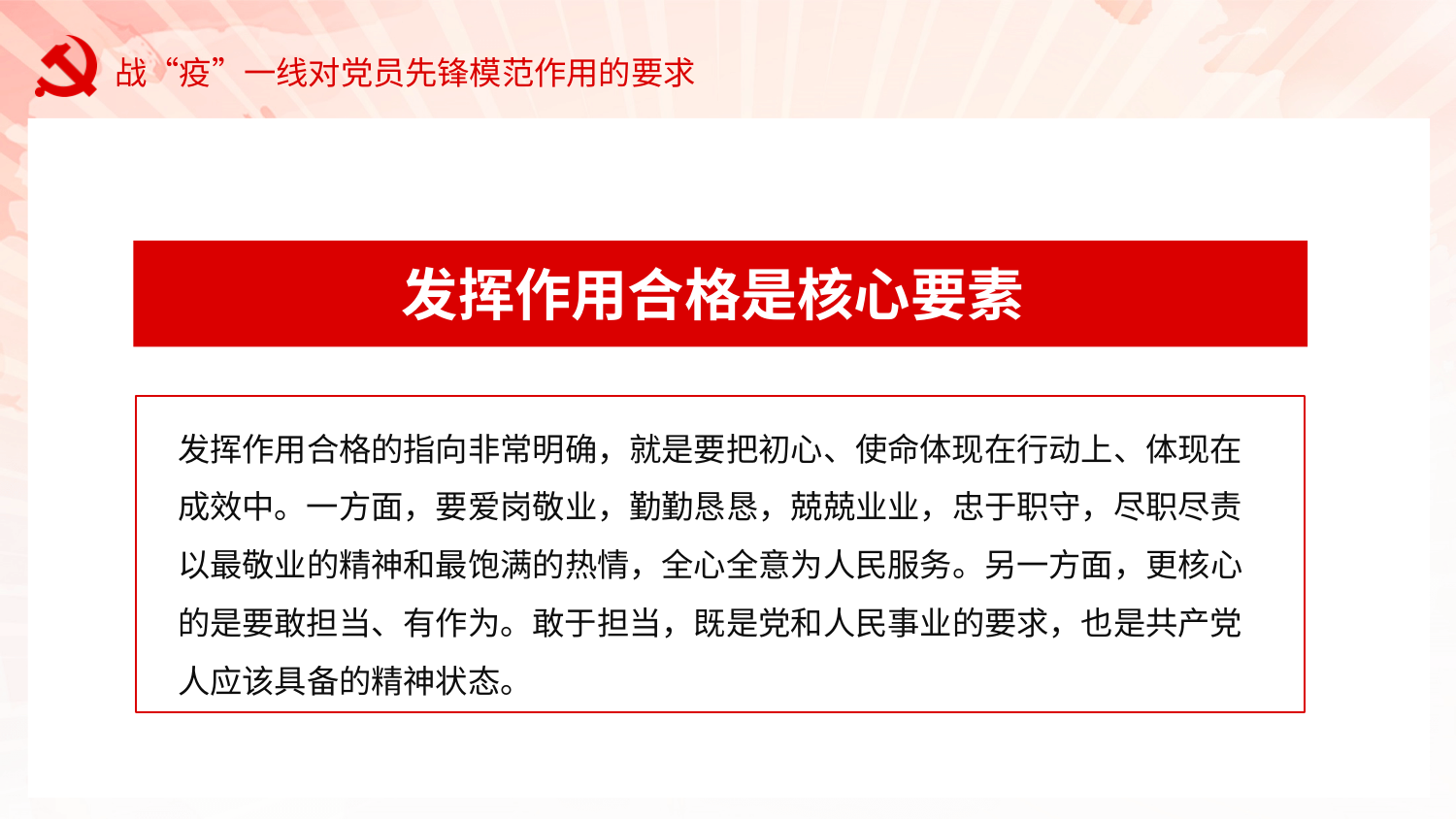

发挥作用合格是核心要素

发挥作用合格的指向非常明确，就是要把初心、使命体现在行动上、体现在成效中。一方面，要爱岗敬业，勤勤恳恳，兢兢业业，忠于职守，尽职尽责以最敬业的精神和最饱满的热情，全心全意为人民服务。另一方面，更核心的是要敢担当、有作为。敢于担当，既是党和人民事业的要求，也是共产党人应该具备的精神状态。